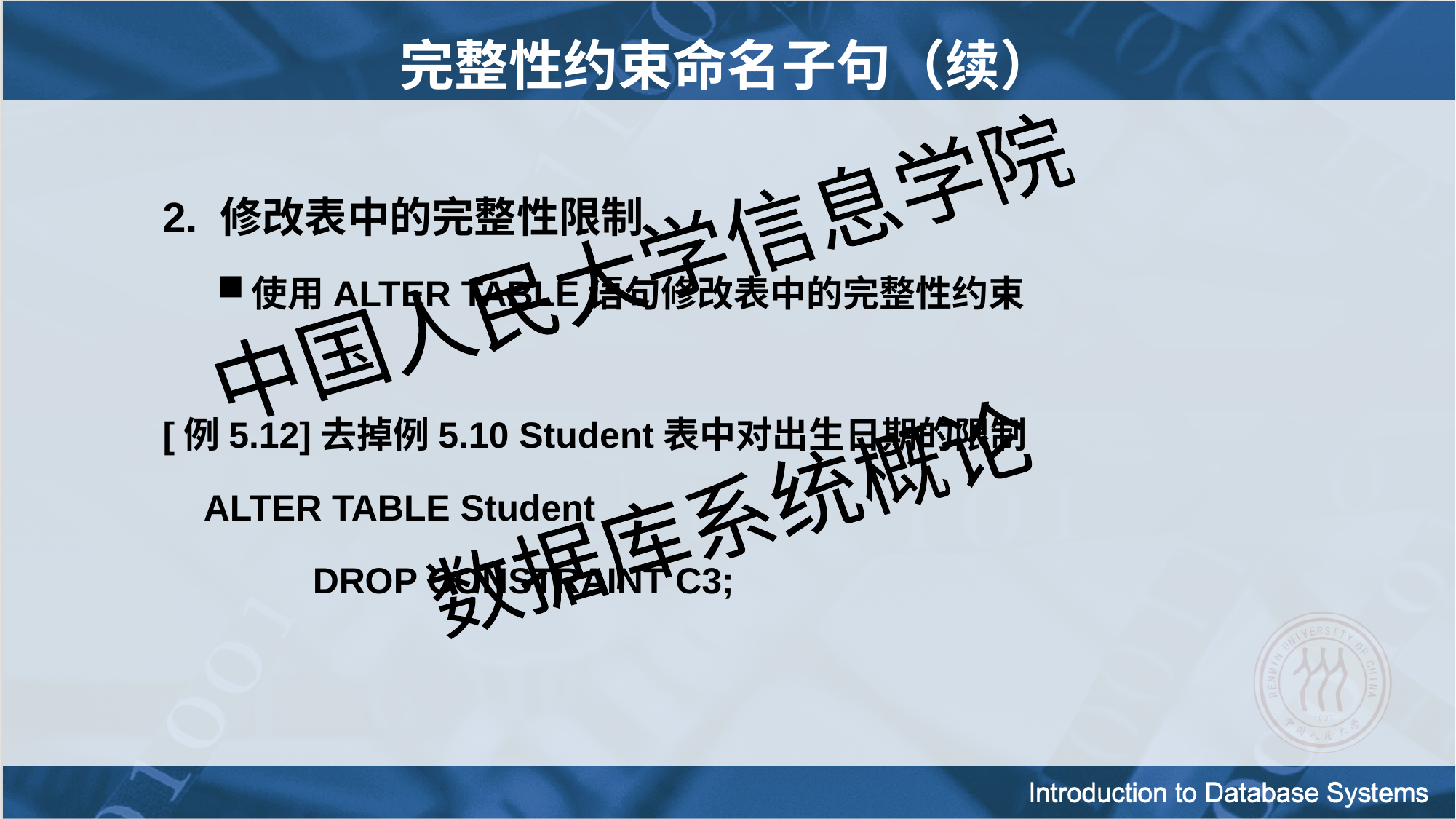

完整性约束命名子句（续）
2. 修改表中的完整性限制
使用ALTER TABLE语句修改表中的完整性约束

[例5.12]去掉例5.10 Student表中对出生日期的限制
	ALTER TABLE Student
     	DROP CONSTRAINT C3;